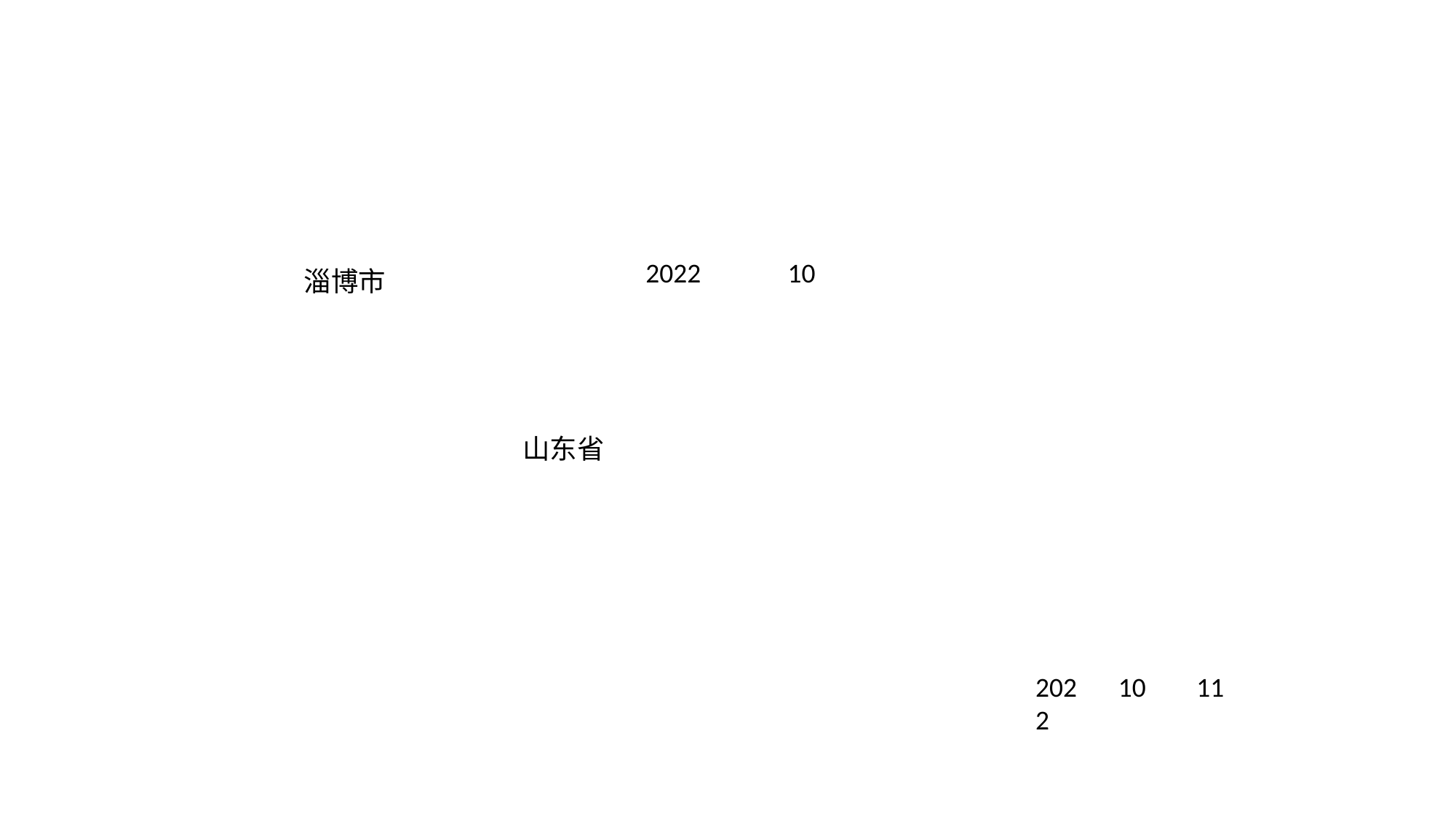

2022
10
淄博市
山东省
2022
10
11